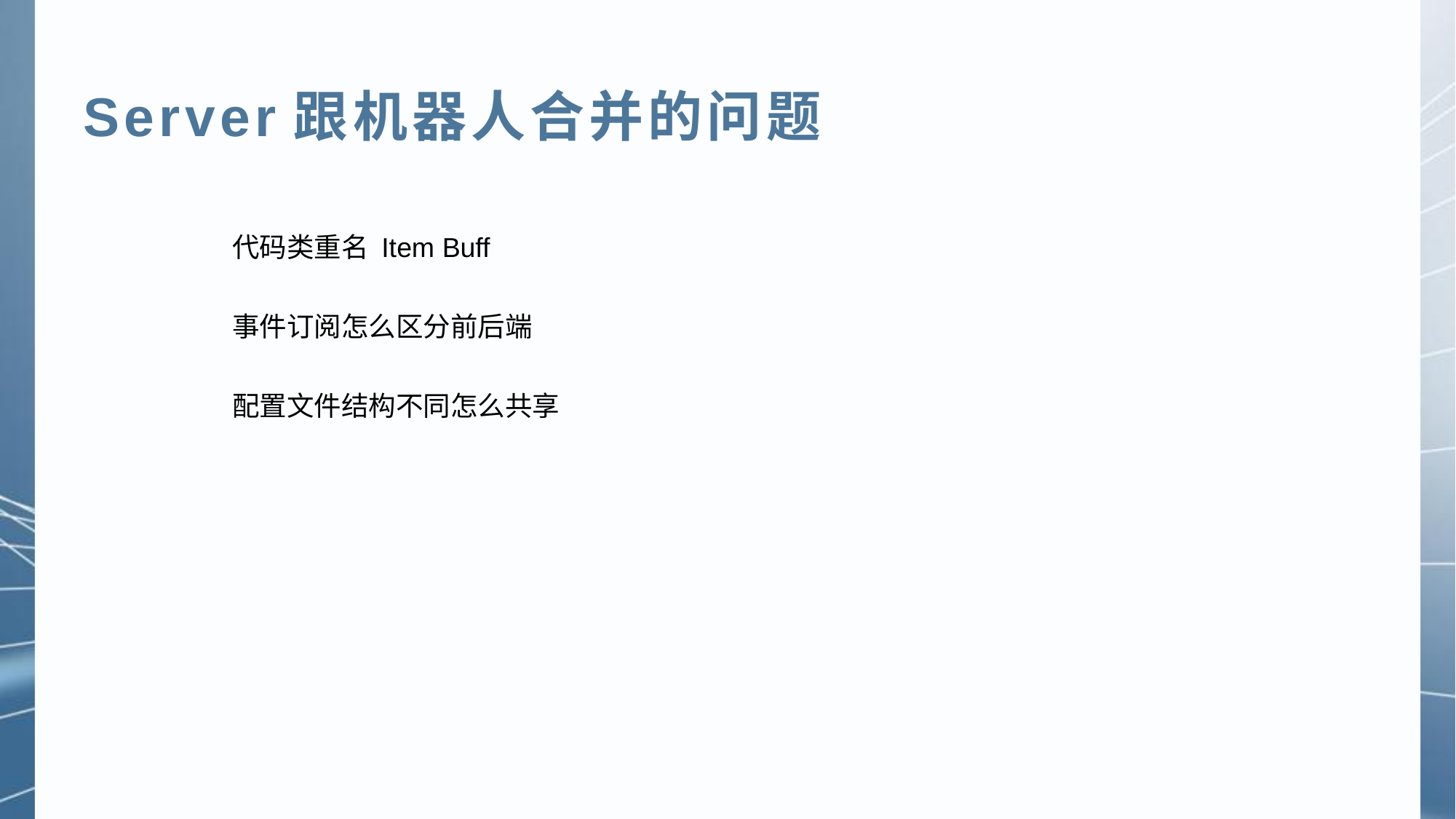

Server跟机器人合并的问题
代码类重名 Item Buff
事件订阅怎么区分前后端
配置文件结构不同怎么共享